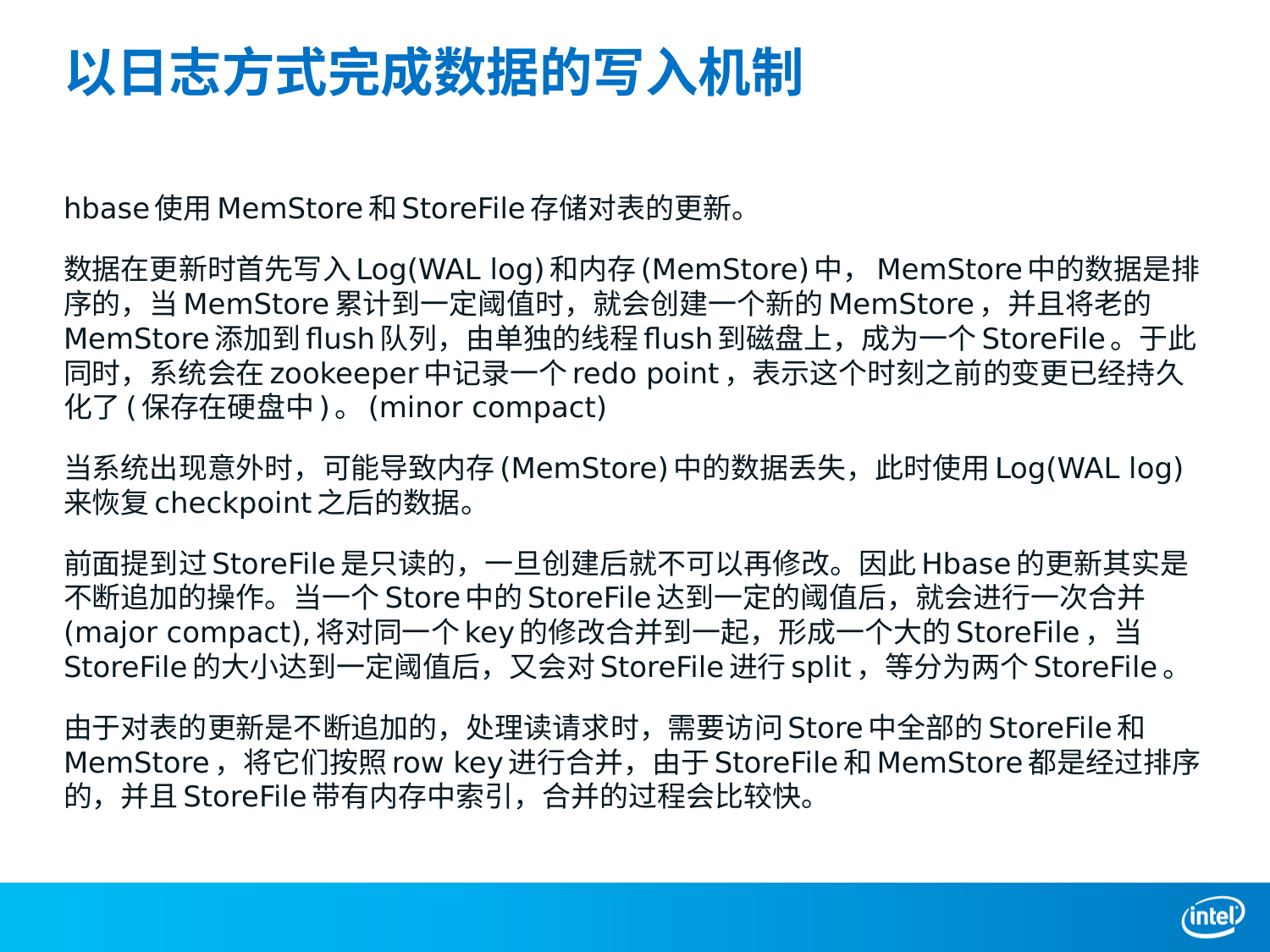

# 以日志方式完成数据的写入机制
hbase使用MemStore和StoreFile存储对表的更新。
数据在更新时首先写入Log(WAL log)和内存(MemStore)中，MemStore中的数据是排序的，当MemStore累计到一定阈值时，就会创建一个新的MemStore，并且将老的MemStore添加到flush队列，由单独的线程flush到磁盘上，成为一个StoreFile。于此同时，系统会在zookeeper中记录一个redo point，表示这个时刻之前的变更已经持久化了(保存在硬盘中)。(minor compact)
当系统出现意外时，可能导致内存(MemStore)中的数据丢失，此时使用Log(WAL log)来恢复checkpoint之后的数据。
前面提到过StoreFile是只读的，一旦创建后就不可以再修改。因此Hbase的更新其实是不断追加的操作。当一个Store中的StoreFile达到一定的阈值后，就会进行一次合并(major compact),将对同一个key的修改合并到一起，形成一个大的StoreFile，当StoreFile的大小达到一定阈值后，又会对StoreFile进行split，等分为两个StoreFile。
由于对表的更新是不断追加的，处理读请求时，需要访问Store中全部的StoreFile和MemStore，将它们按照row key进行合并，由于StoreFile和MemStore都是经过排序的，并且StoreFile带有内存中索引，合并的过程会比较快。